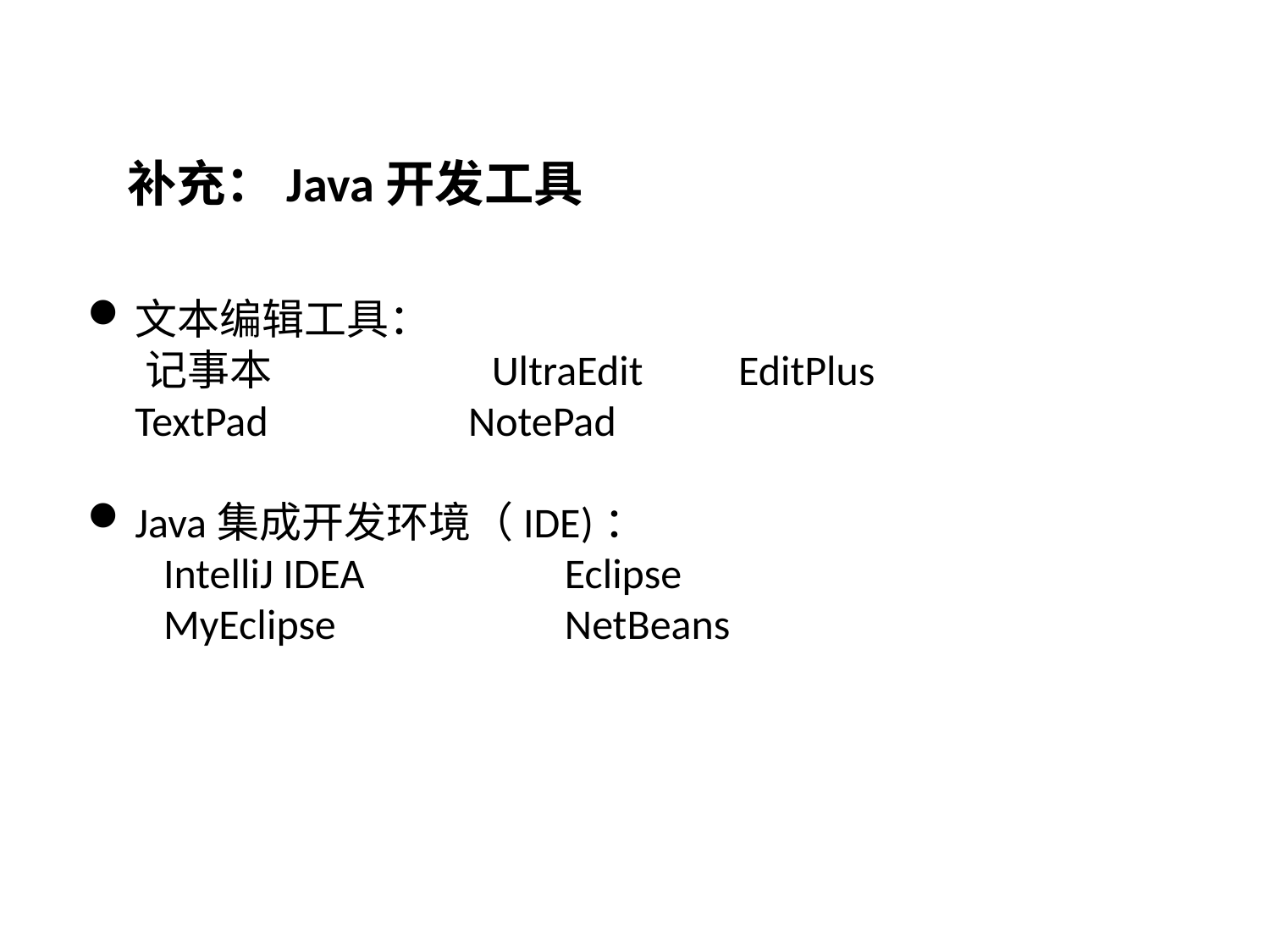

补充：Java开发工具
文本编辑工具：
     记事本                      UltraEdit          EditPlus
     TextPad		NotePad

Java集成开发环境（IDE)：
        IntelliJ IDEA                     Eclipse
        MyEclipse                        NetBeans